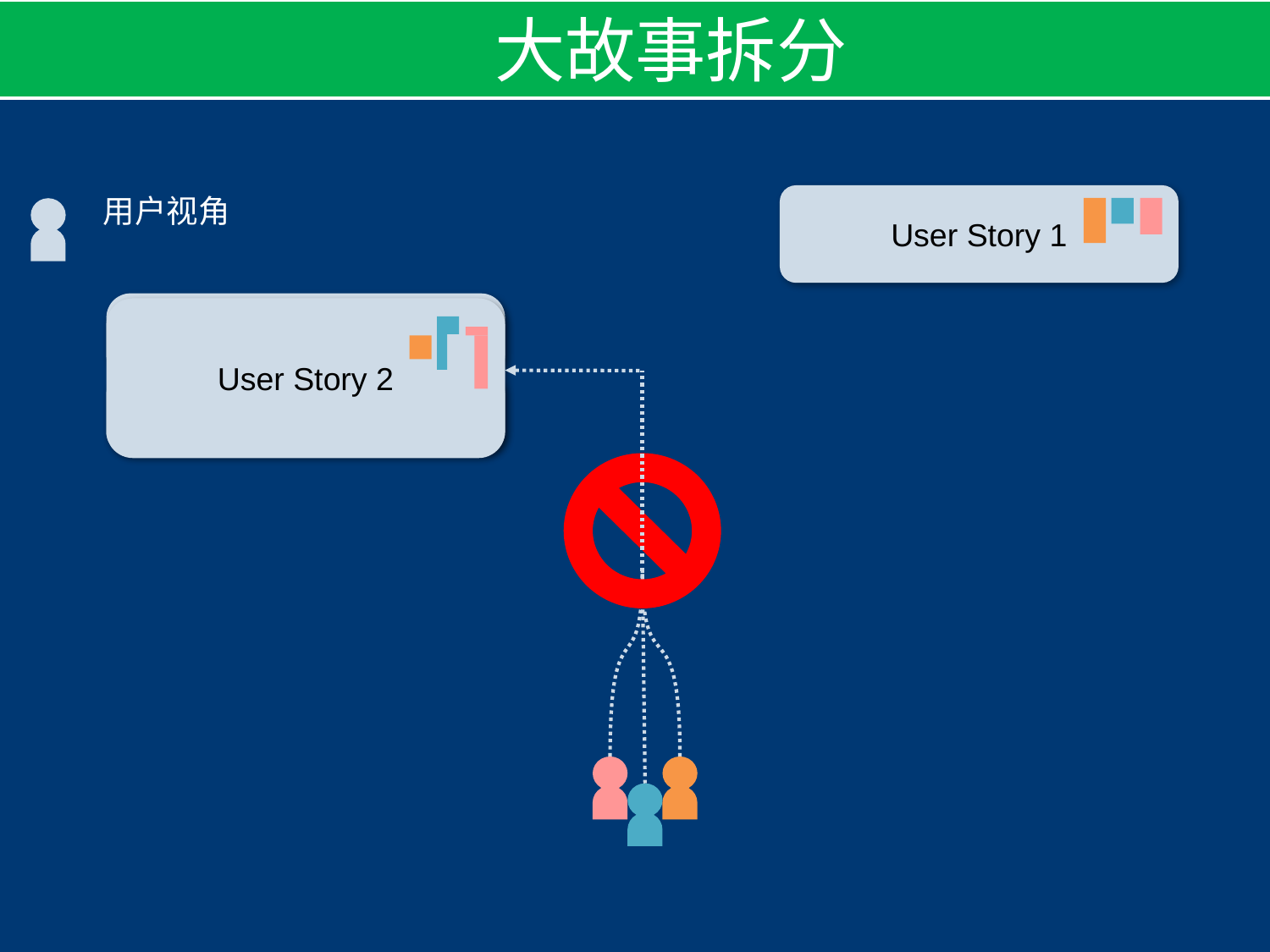

大故事拆分
用户视角

User Story 1

User Story 2.1
User Story 2

User Story 2.2